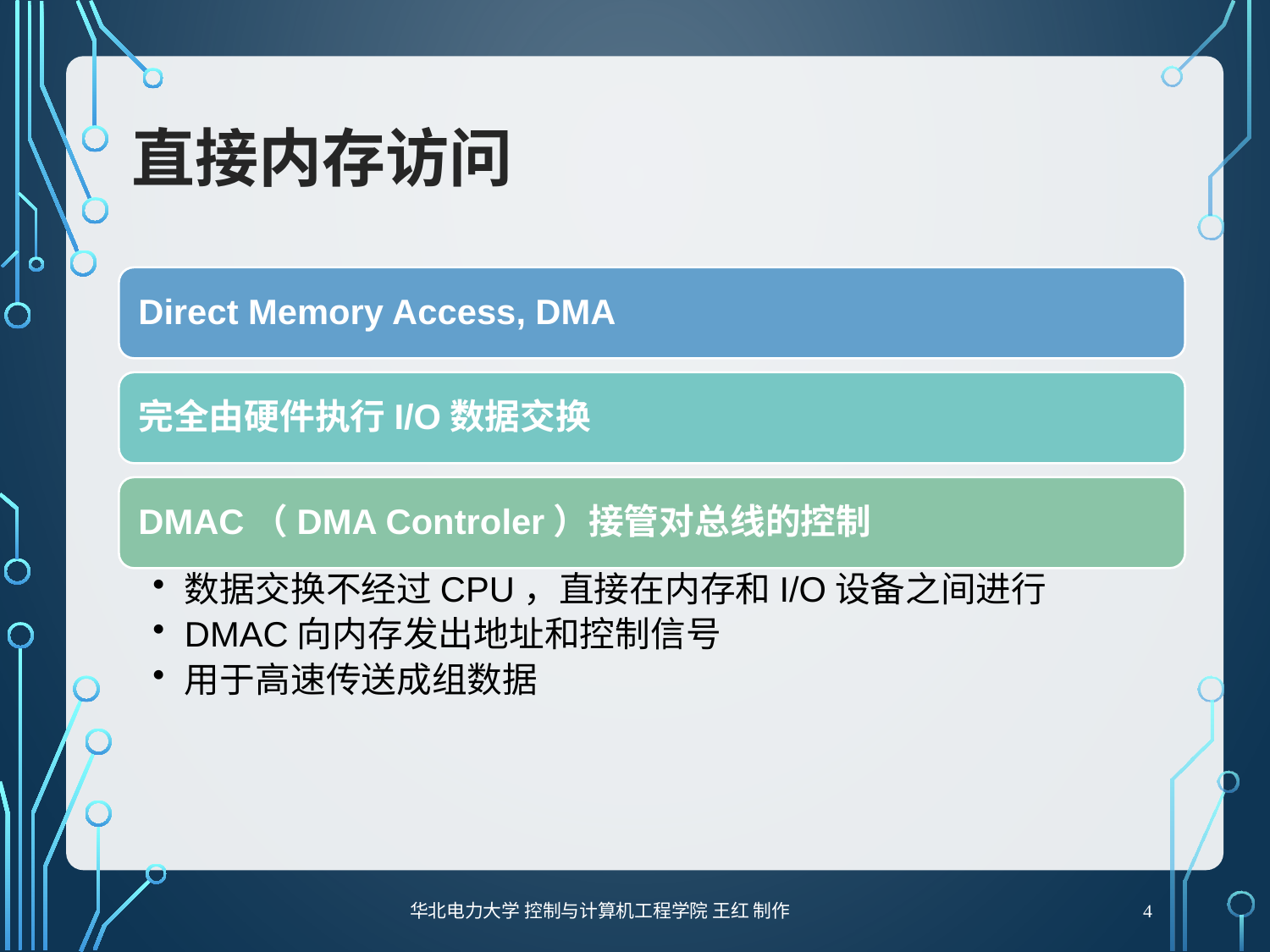

# 直接内存访问
Direct Memory Access, DMA
完全由硬件执行I/O数据交换
DMAC（DMA Controler）接管对总线的控制
数据交换不经过CPU，直接在内存和I/O设备之间进行
DMAC向内存发出地址和控制信号
用于高速传送成组数据
4
华北电力大学 控制与计算机工程学院 王红 制作